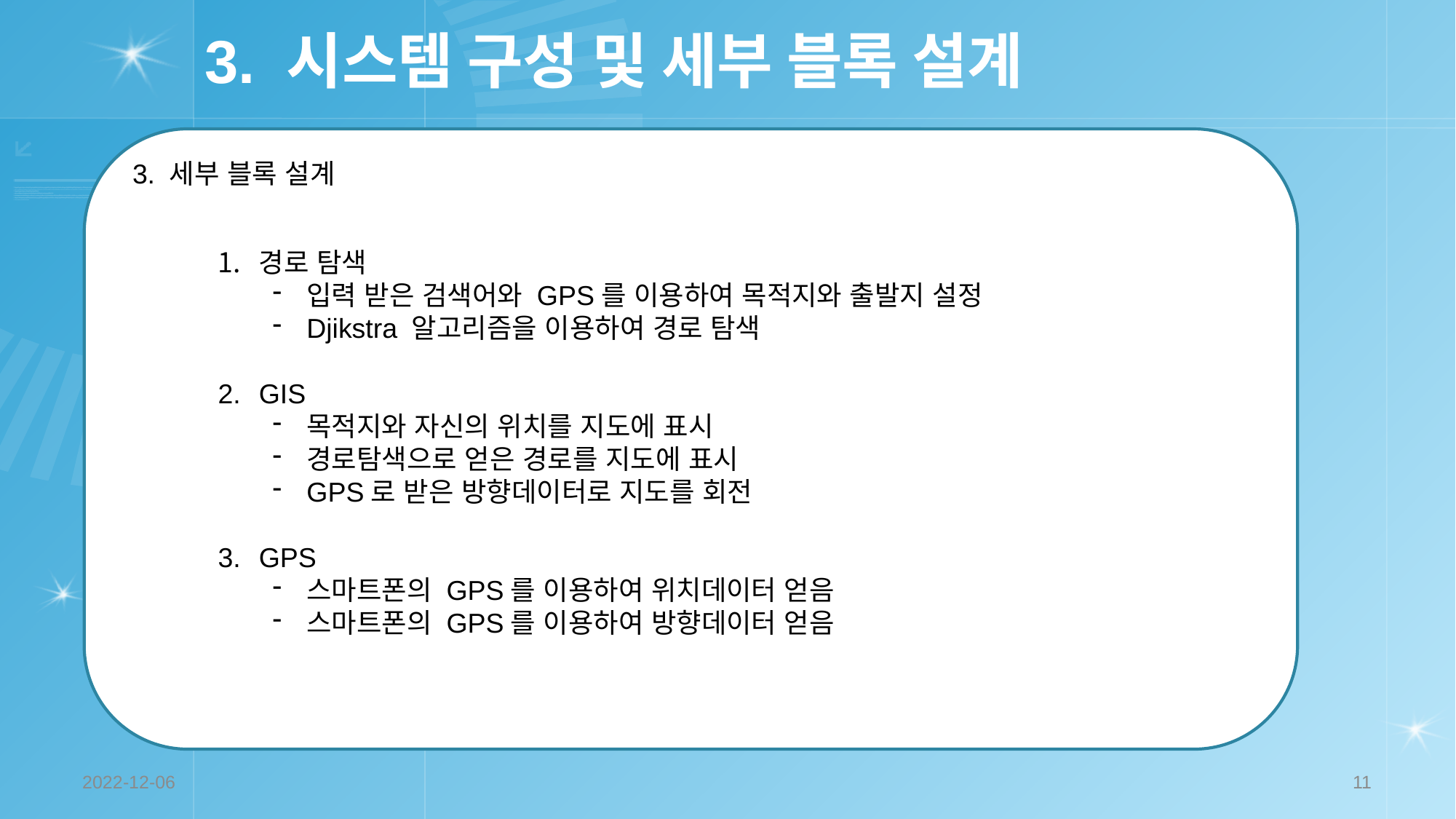

# 3. 시스템 구성 및 세부 블록 설계

3. 세부 블록 설계
경로 탐색
입력 받은 검색어와 GPS를 이용하여 목적지와 출발지 설정
Djikstra 알고리즘을 이용하여 경로 탐색

GIS
목적지와 자신의 위치를 지도에 표시
경로탐색으로 얻은 경로를 지도에 표시
GPS로 받은 방향데이터로 지도를 회전

GPS
스마트폰의 GPS를 이용하여 위치데이터 얻음
스마트폰의 GPS를 이용하여 방향데이터 얻음

2022-12-06
11